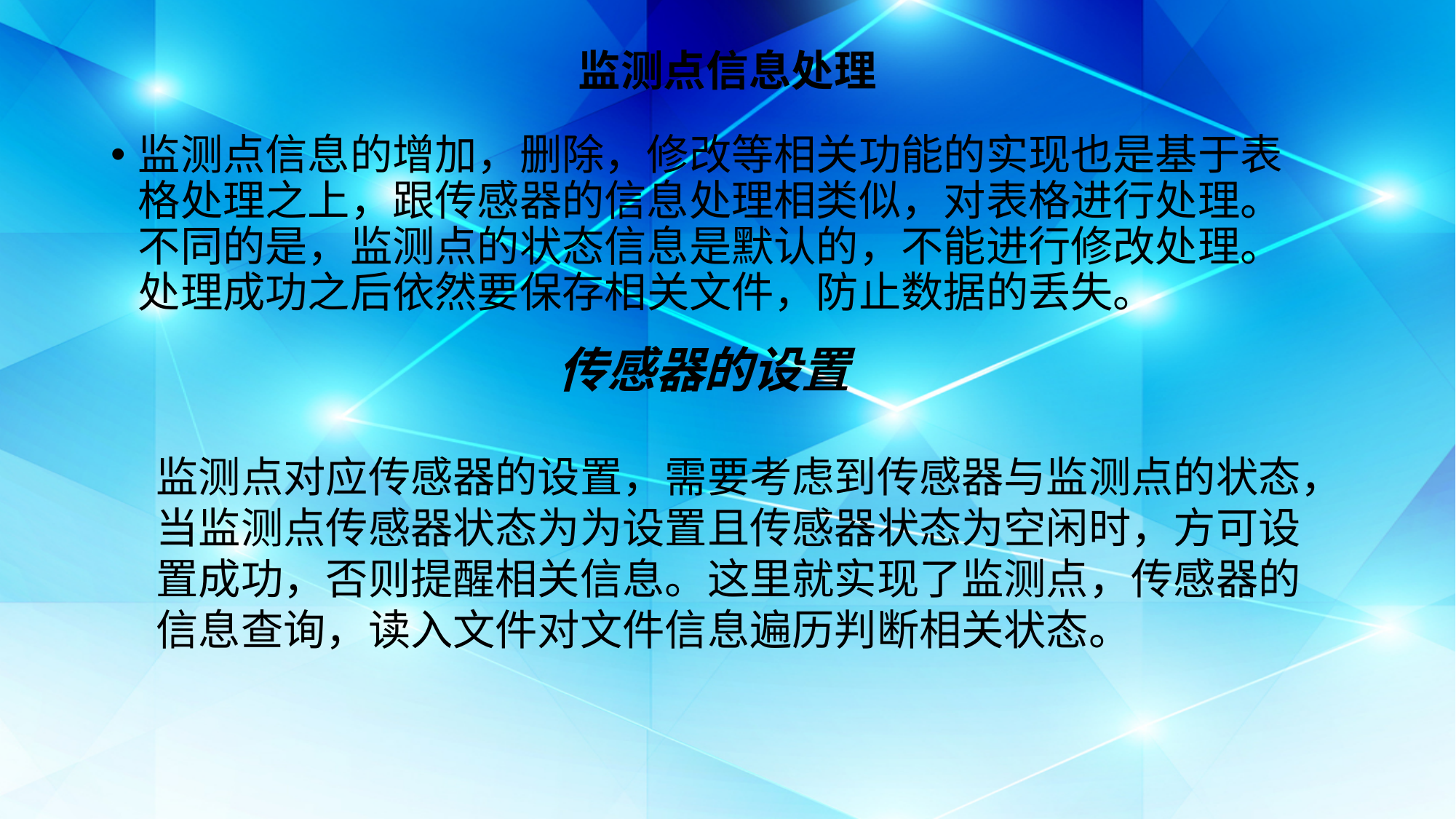

# 监测点信息处理
监测点信息的增加，删除，修改等相关功能的实现也是基于表格处理之上，跟传感器的信息处理相类似，对表格进行处理。不同的是，监测点的状态信息是默认的，不能进行修改处理。处理成功之后依然要保存相关文件，防止数据的丢失。

传感器的设置
监测点对应传感器的设置，需要考虑到传感器与监测点的状态，当监测点传感器状态为为设置且传感器状态为空闲时，方可设置成功，否则提醒相关信息。这里就实现了监测点，传感器的信息查询，读入文件对文件信息遍历判断相关状态。